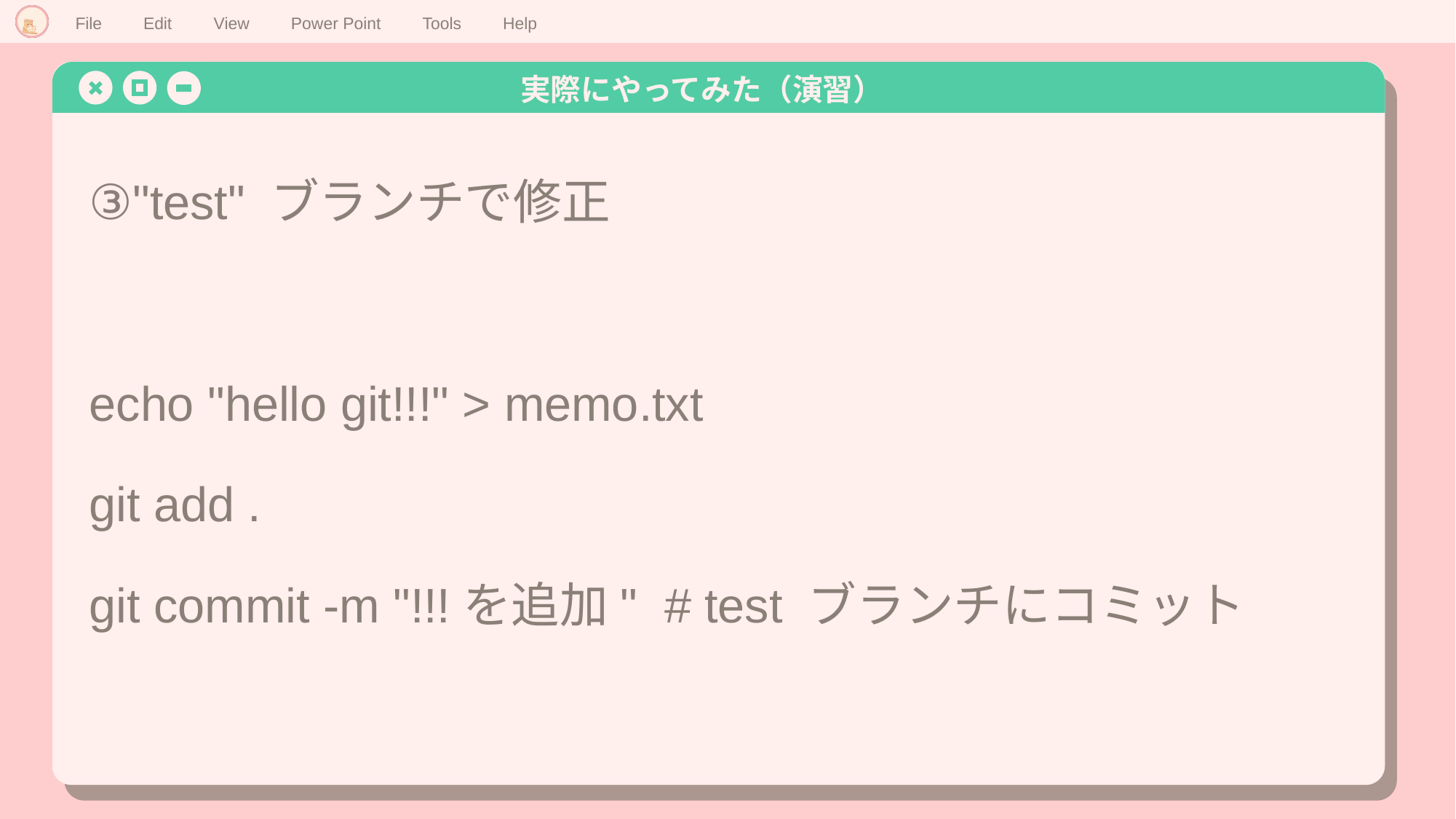

# 実際にやってみた（演習）
③"test" ブランチで修正

echo "hello git!!!" > memo.txt
git add .
git commit -m "!!!を追加"  # test ブランチにコミット